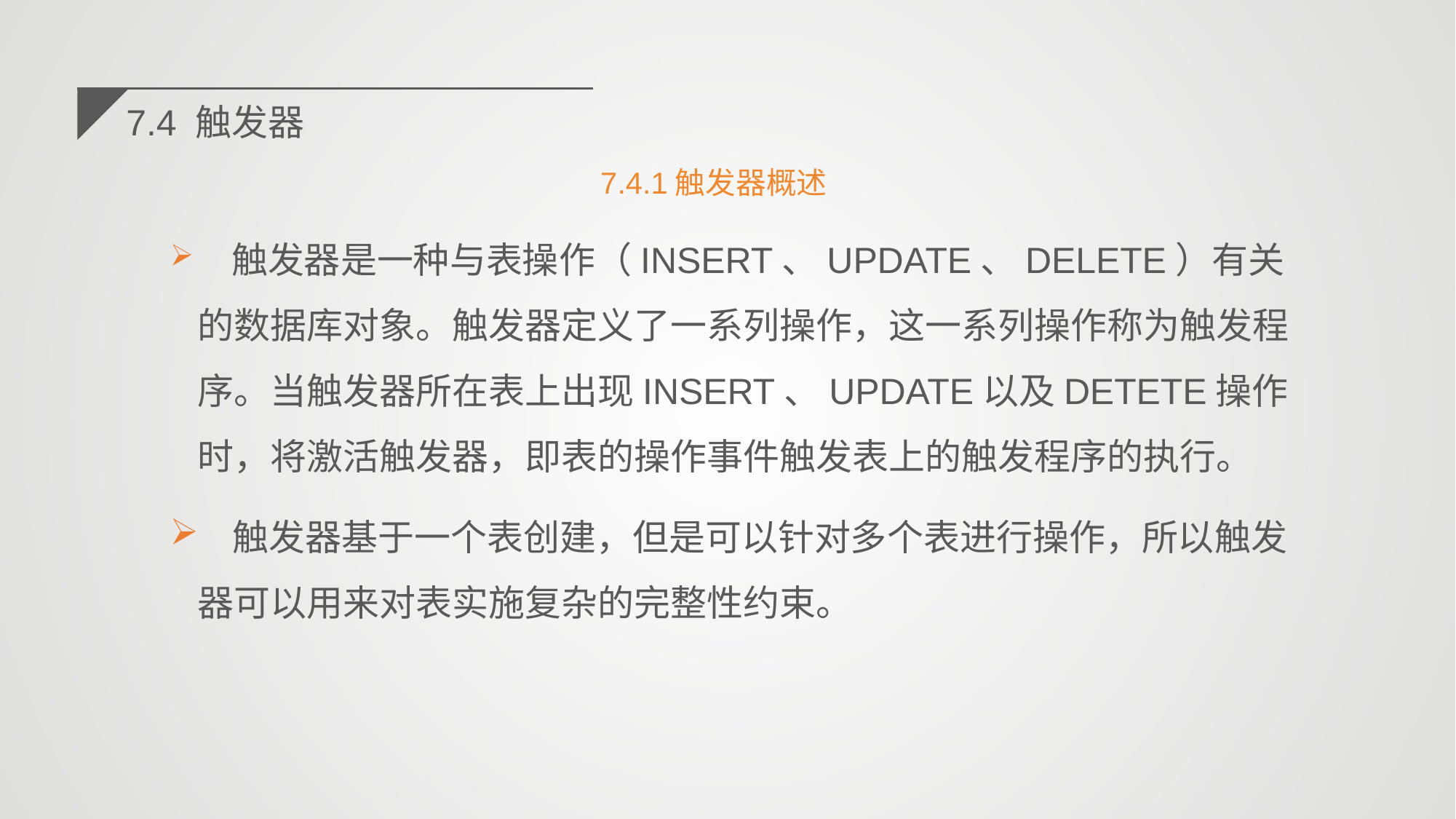

7.4 触发器

7.4.1触发器概述
    触发器是一种与表操作（INSERT、UPDATE、DELETE）有关的数据库对象。触发器定义了一系列操作，这一系列操作称为触发程序。当触发器所在表上出现INSERT、UPDATE以及DETETE操作时，将激活触发器，即表的操作事件触发表上的触发程序的执行。
   触发器基于一个表创建，但是可以针对多个表进行操作，所以触发器可以用来对表实施复杂的完整性约束。